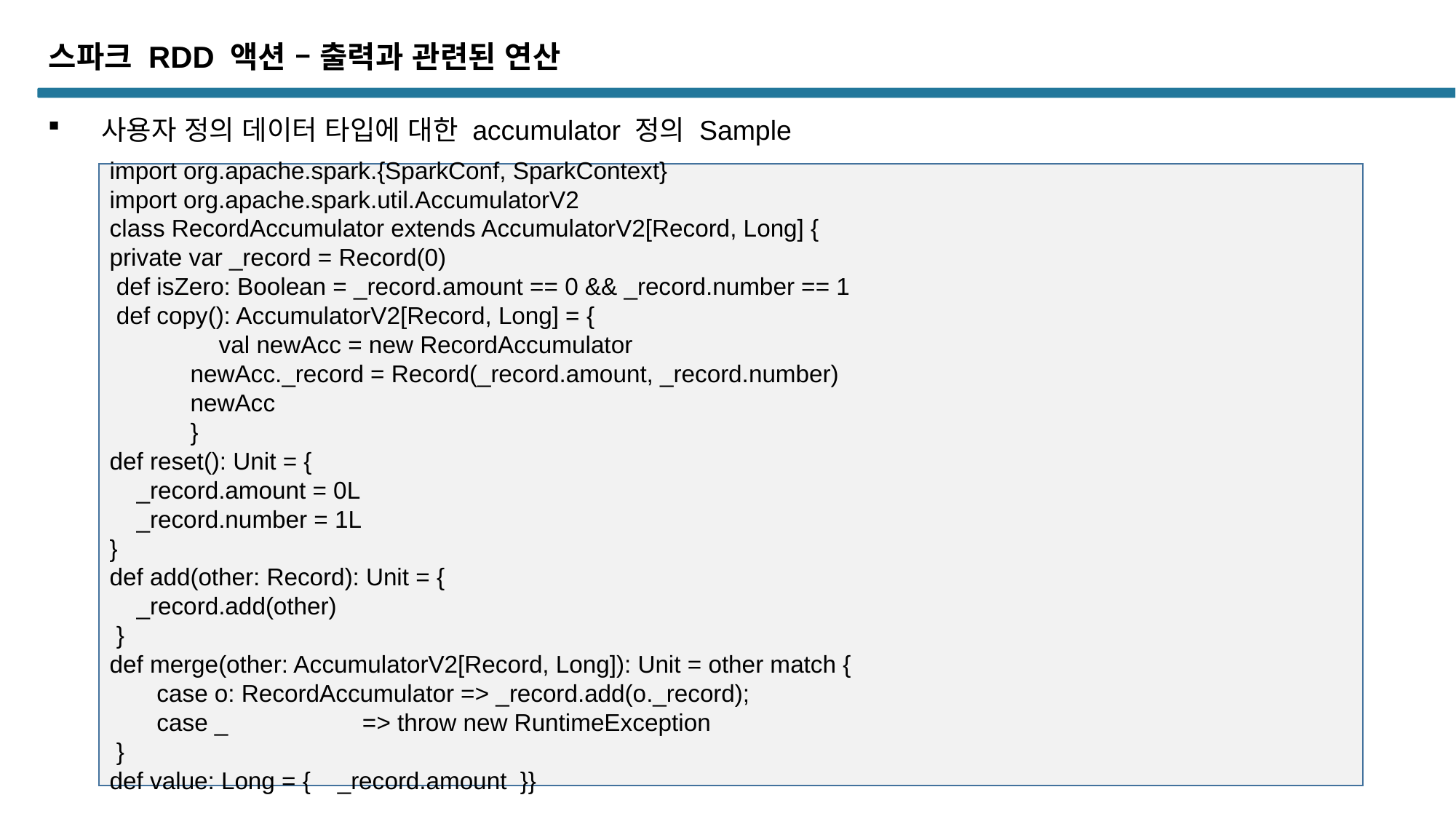

스파크 RDD 액션 – 출력과 관련된 연산
 사용자 정의 데이터 타입에 대한 accumulator 정의 Sample
import org.apache.spark.{SparkConf, SparkContext}
import org.apache.spark.util.AccumulatorV2
class RecordAccumulator extends AccumulatorV2[Record, Long] {
private var _record = Record(0)
 def isZero: Boolean = _record.amount == 0 && _record.number == 1
 def copy(): AccumulatorV2[Record, Long] = {
	val newAcc = new RecordAccumulator
            newAcc._record = Record(_record.amount, _record.number)
            newAcc
            }
def reset(): Unit = {
    _record.amount = 0L
    _record.number = 1L
}
def add(other: Record): Unit = {
    _record.add(other)
 }
def merge(other: AccumulatorV2[Record, Long]): Unit = other match {
       case o: RecordAccumulator => _record.add(o._record);
       case _                    => throw new RuntimeException
 }
def value: Long = {    _record.amount  }}